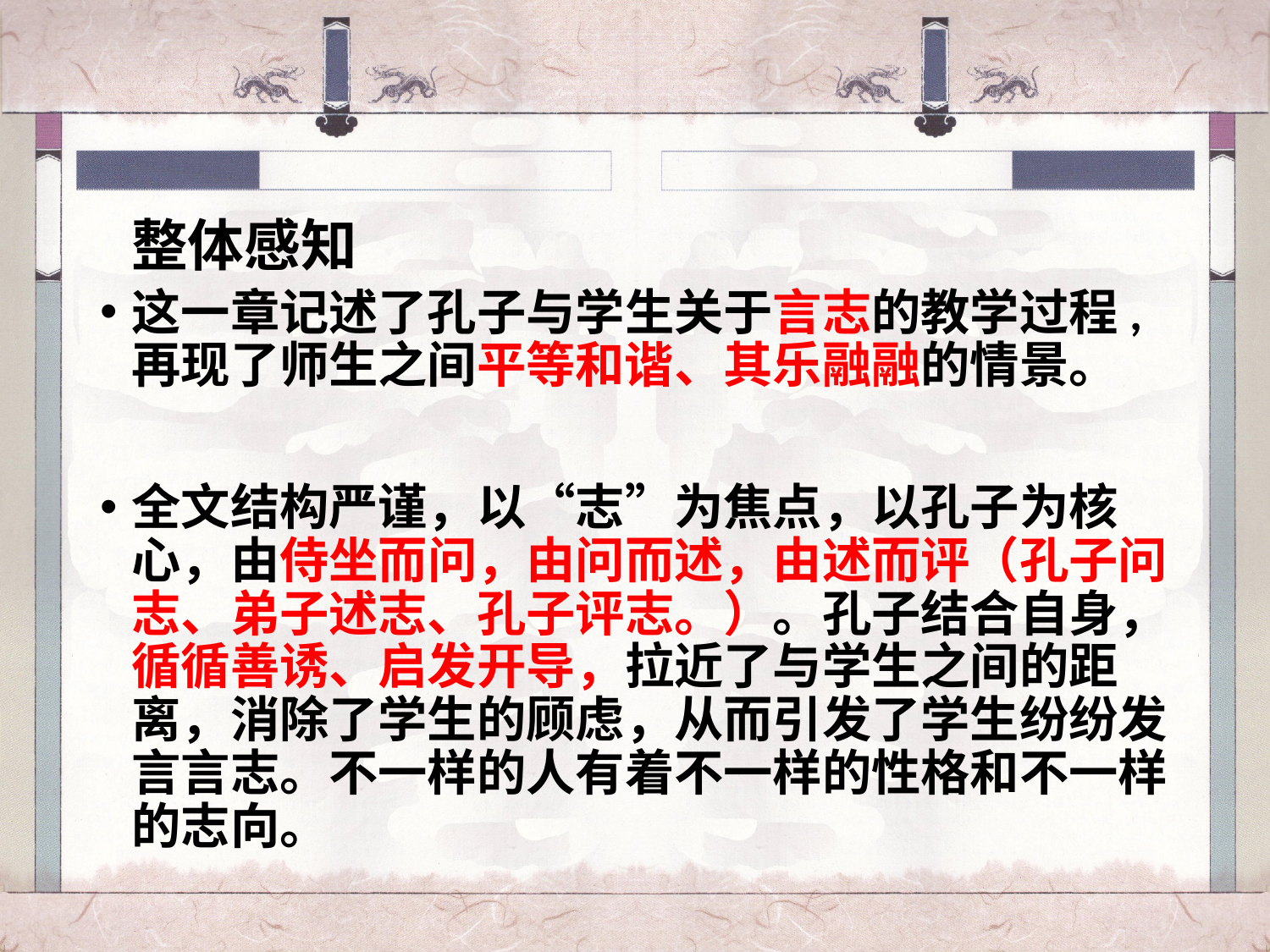

# 整体感知
这一章记述了孔子与学生关于言志的教学过程,再现了师生之间平等和谐、其乐融融的情景。

全文结构严谨，以“志”为焦点，以孔子为核心，由侍坐而问，由问而述，由述而评（孔子问志、弟子述志、孔子评志。）。孔子结合自身，循循善诱、启发开导，拉近了与学生之间的距离，消除了学生的顾虑，从而引发了学生纷纷发言言志。不一样的人有着不一样的性格和不一样的志向。